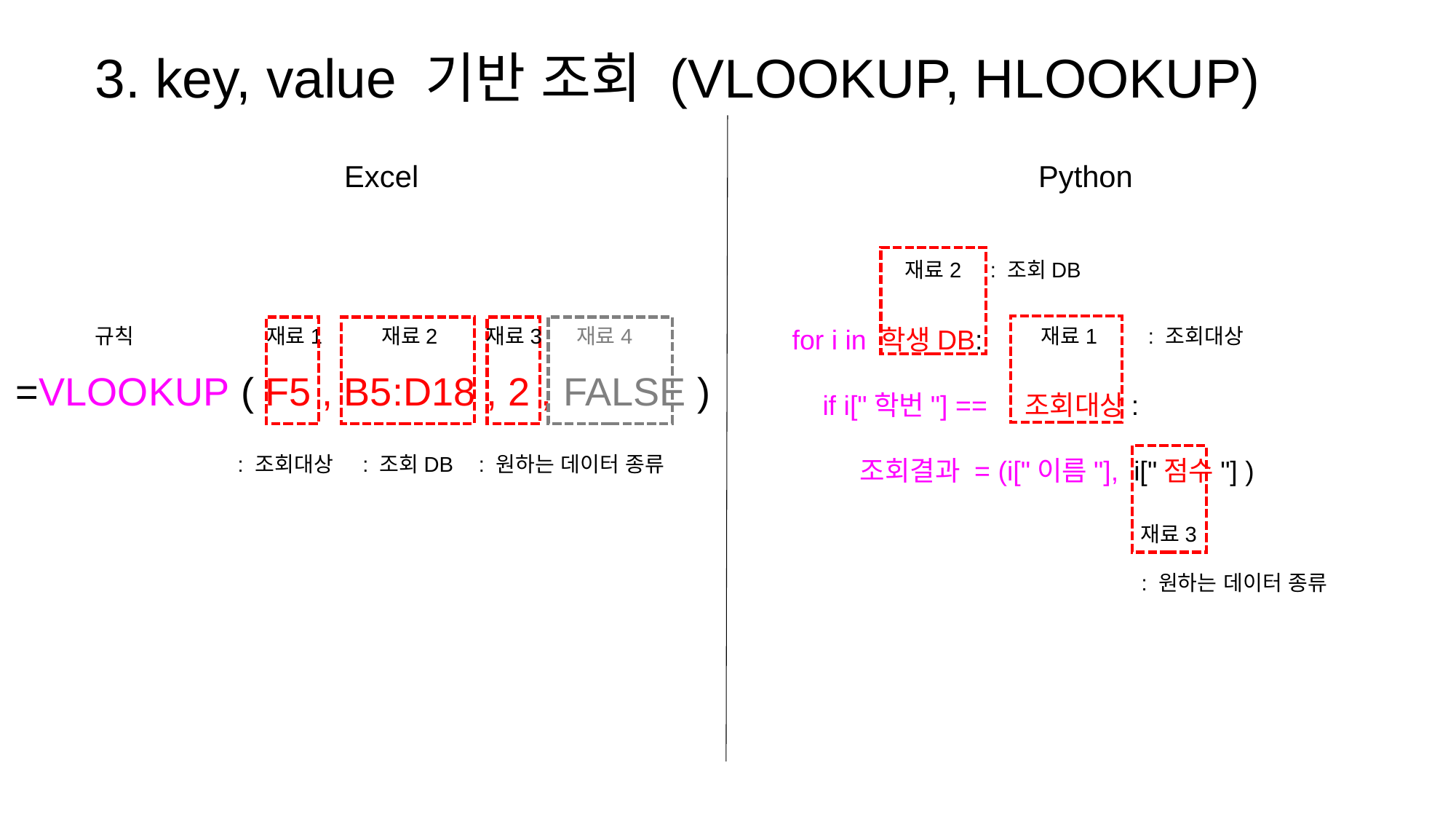

3. key, value 기반 조회 (VLOOKUP, HLOOKUP)
Excel
Python

재료2
: 조회DB

규칙
재료1

재료2
재료3

재료4
for i in 학생DB:

    if i["학번"] ==    조회대상:

        조회결과 = (i["이름"],  i["점수"] )
재료1
: 조회대상
=VLOOKUP ( F5 , B5:D18 , 2 , FALSE )
: 조회대상
: 조회DB
: 원하는 데이터 종류

재료3
: 원하는 데이터 종류